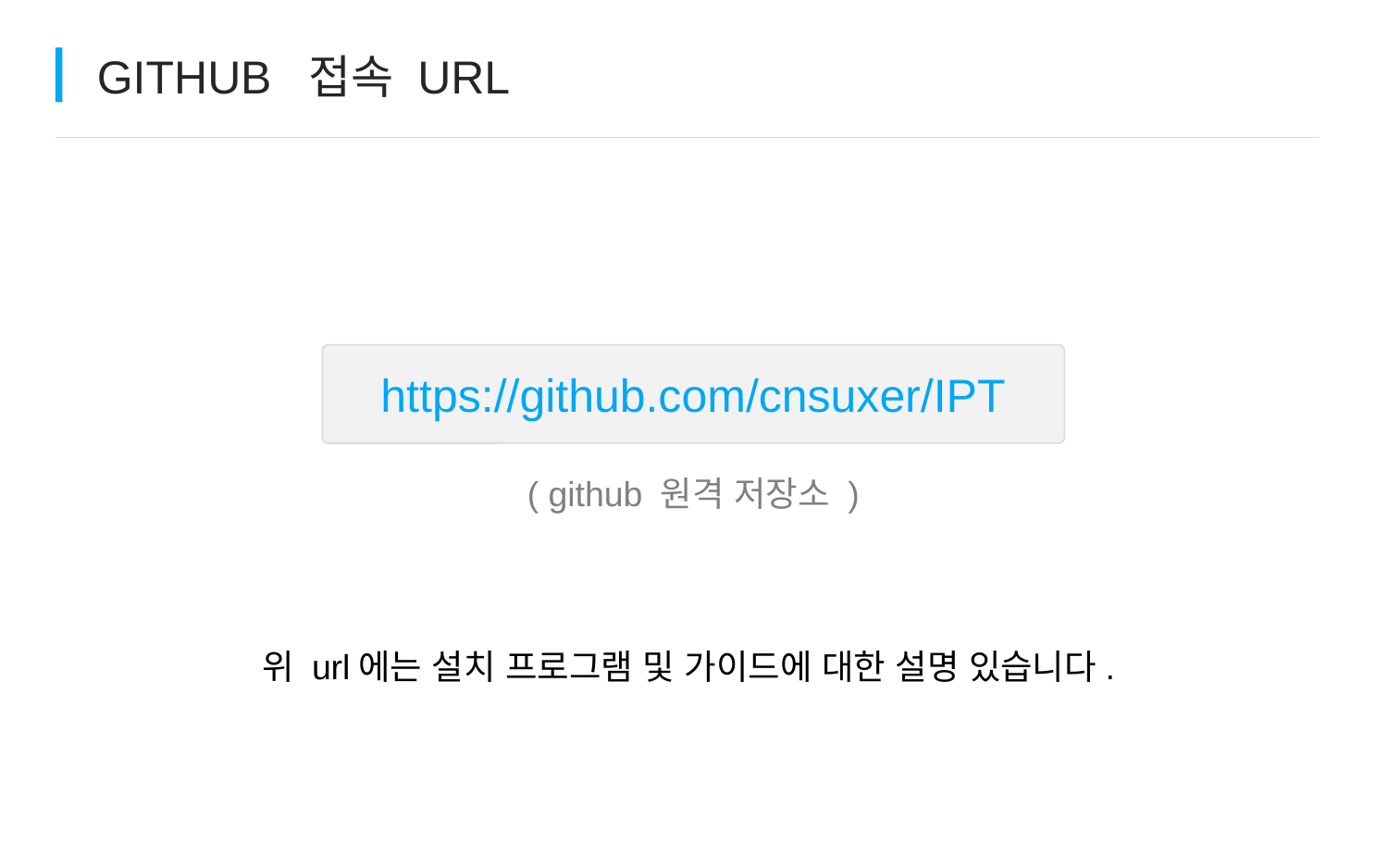

# GITHUB  접속 URL
https://github.com/cnsuxer/IPT
( github 원격 저장소 )
위 url에는 설치 프로그램 및 가이드에 대한 설명 있습니다.